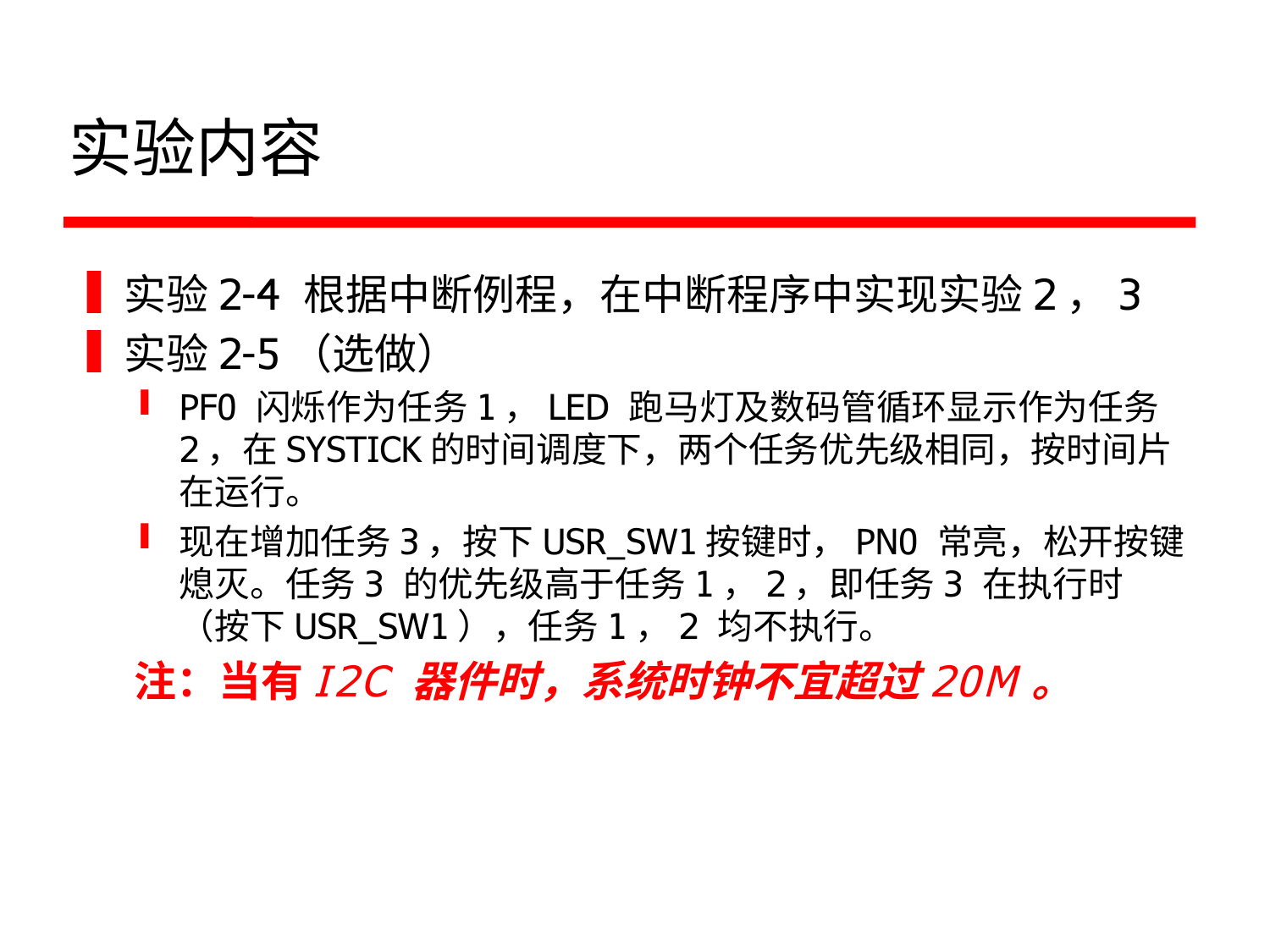

# 实验内容
实验2-4 根据中断例程，在中断程序中实现实验2，3
实验2-5（选做）
PF0 闪烁作为任务1，LED 跑马灯及数码管循环显示作为任务2，在SYSTICK的时间调度下，两个任务优先级相同，按时间片在运行。
现在增加任务3，按下USR_SW1按键时，PN0 常亮，松开按键熄灭。任务3 的优先级高于任务1，2，即任务3 在执行时（按下USR_SW1），任务1，2 均不执行。
     注：当有I2C 器件时，系统时钟不宜超过20M。